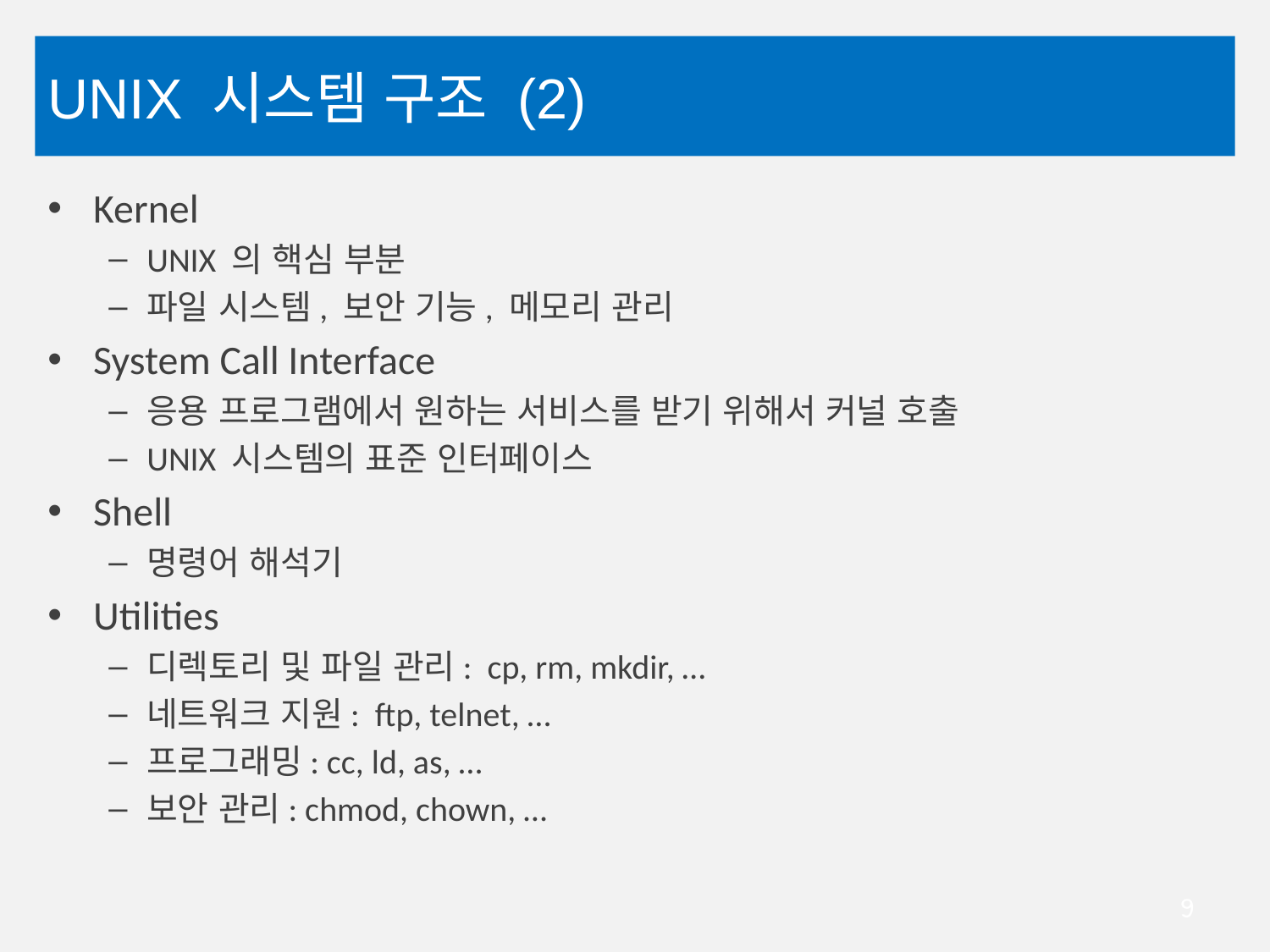

# UNIX 시스템 구조 (2)
Kernel
UNIX 의 핵심 부분
파일 시스템, 보안 기능, 메모리 관리
System Call Interface
응용 프로그램에서 원하는 서비스를 받기 위해서 커널 호출
UNIX 시스템의 표준 인터페이스
Shell
명령어 해석기
Utilities
디렉토리 및 파일 관리:  cp, rm, mkdir, …
네트워크 지원:  ftp, telnet, …
프로그래밍: cc, ld, as, …
보안 관리: chmod, chown, …
9